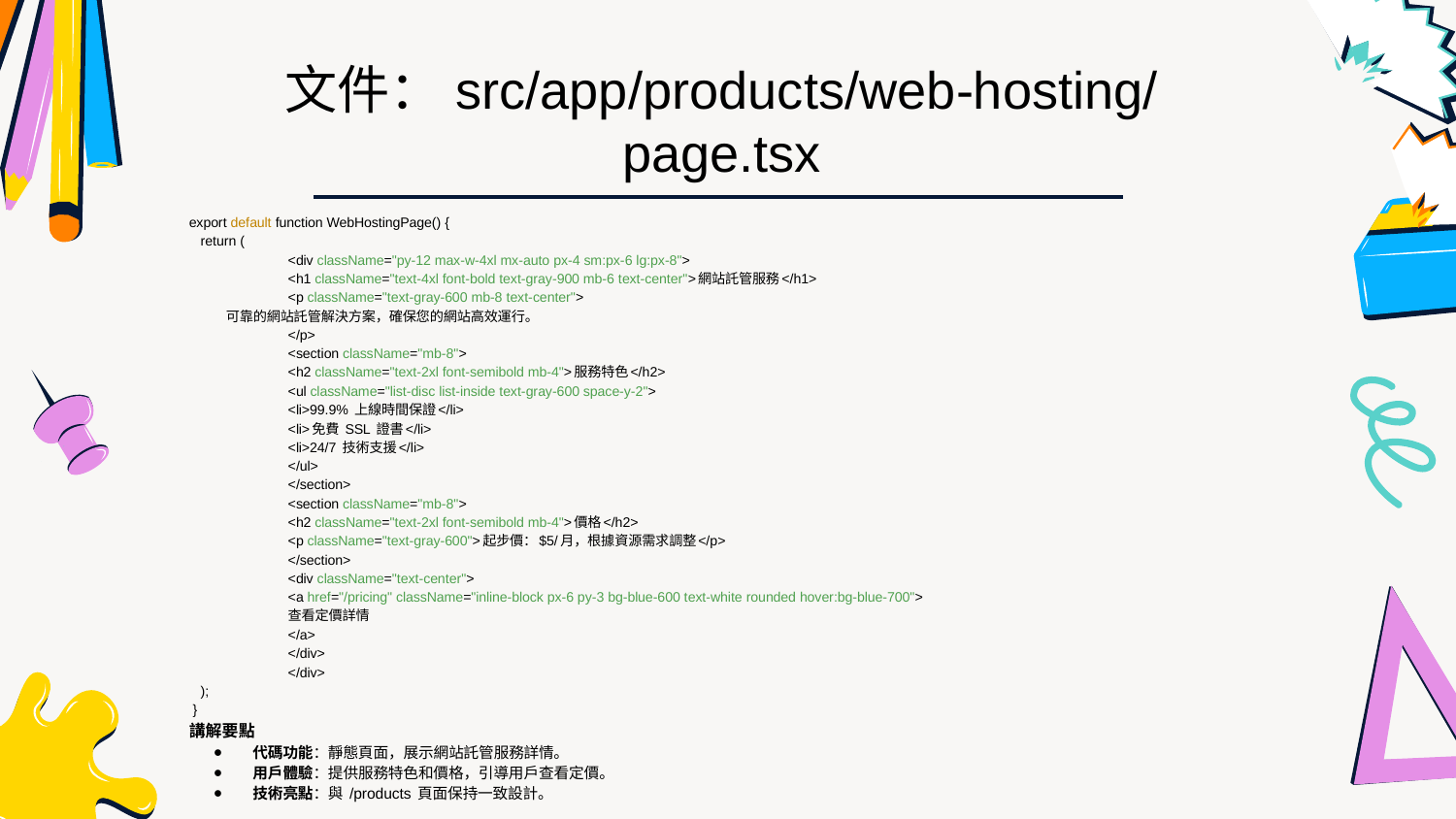

文件：src/app/products/web-hosting/page.tsx
export default function WebHostingPage() {
   return (
 	<div className="py-12 max-w-4xl mx-auto px-4 sm:px-6 lg:px-8">
   	<h1 className="text-4xl font-bold text-gray-900 mb-6 text-center">網站託管服務</h1>
   	<p className="text-gray-600 mb-8 text-center">
         可靠的網站託管解決方案，確保您的網站高效運行。
   	</p>
   	<section className="mb-8">
     	<h2 className="text-2xl font-semibold mb-4">服務特色</h2>
     	<ul className="list-disc list-inside text-gray-600 space-y-2">
       	<li>99.9% 上線時間保證</li>
       	<li>免費 SSL 證書</li>
       	<li>24/7 技術支援</li>
     	</ul>
   	</section>
   	<section className="mb-8">
     	<h2 className="text-2xl font-semibold mb-4">價格</h2>
     	<p className="text-gray-600">起步價：$5/月，根據資源需求調整</p>
   	</section>
   	<div className="text-center">
     	<a href="/pricing" className="inline-block px-6 py-3 bg-blue-600 text-white rounded hover:bg-blue-700">
       	查看定價詳情
     	</a>
   	</div>
 	</div>
   );
 }
講解要點
代碼功能：靜態頁面，展示網站託管服務詳情。
用戶體驗：提供服務特色和價格，引導用戶查看定價。
技術亮點：與 /products 頁面保持一致設計。